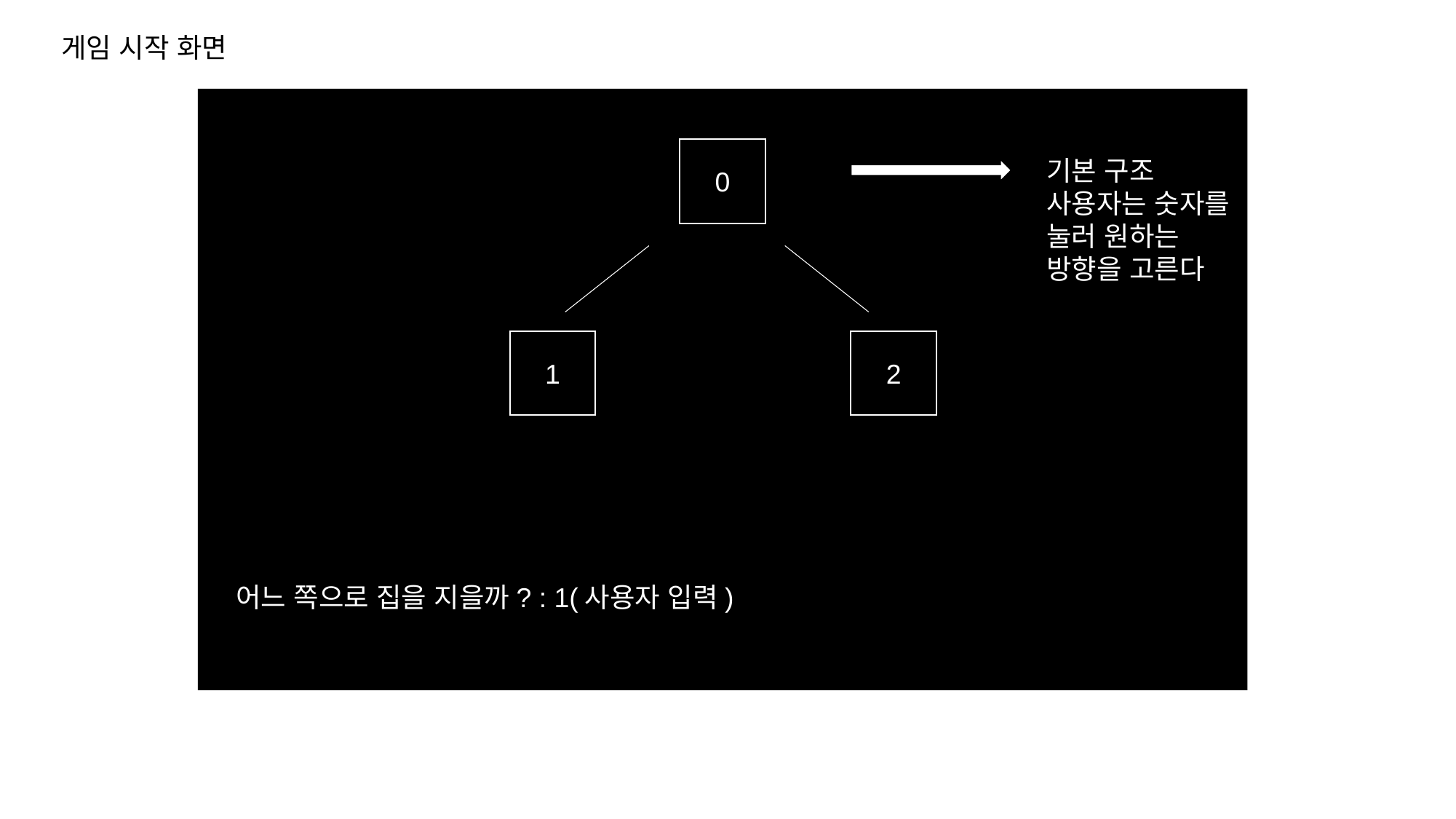

게임 시작 화면

0
기본 구조
사용자는 숫자를 눌러 원하는 방향을 고른다

2
1
어느 쪽으로 집을 지을까? : 1(사용자 입력)